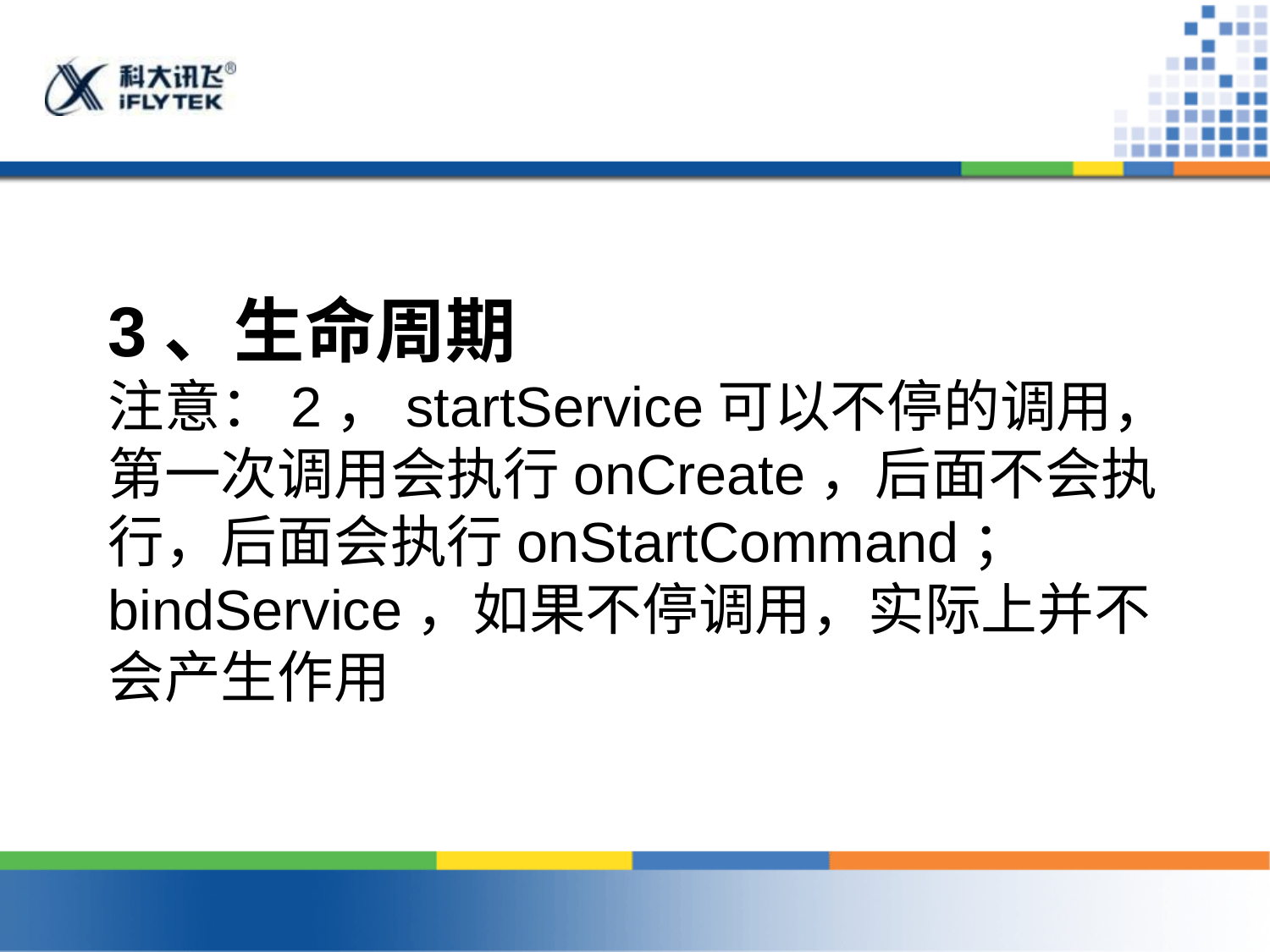

# 3、生命周期 注意：2，startService可以不停的调用，第一次调用会执行onCreate，后面不会执行，后面会执行onStartCommand；bindService，如果不停调用，实际上并不会产生作用